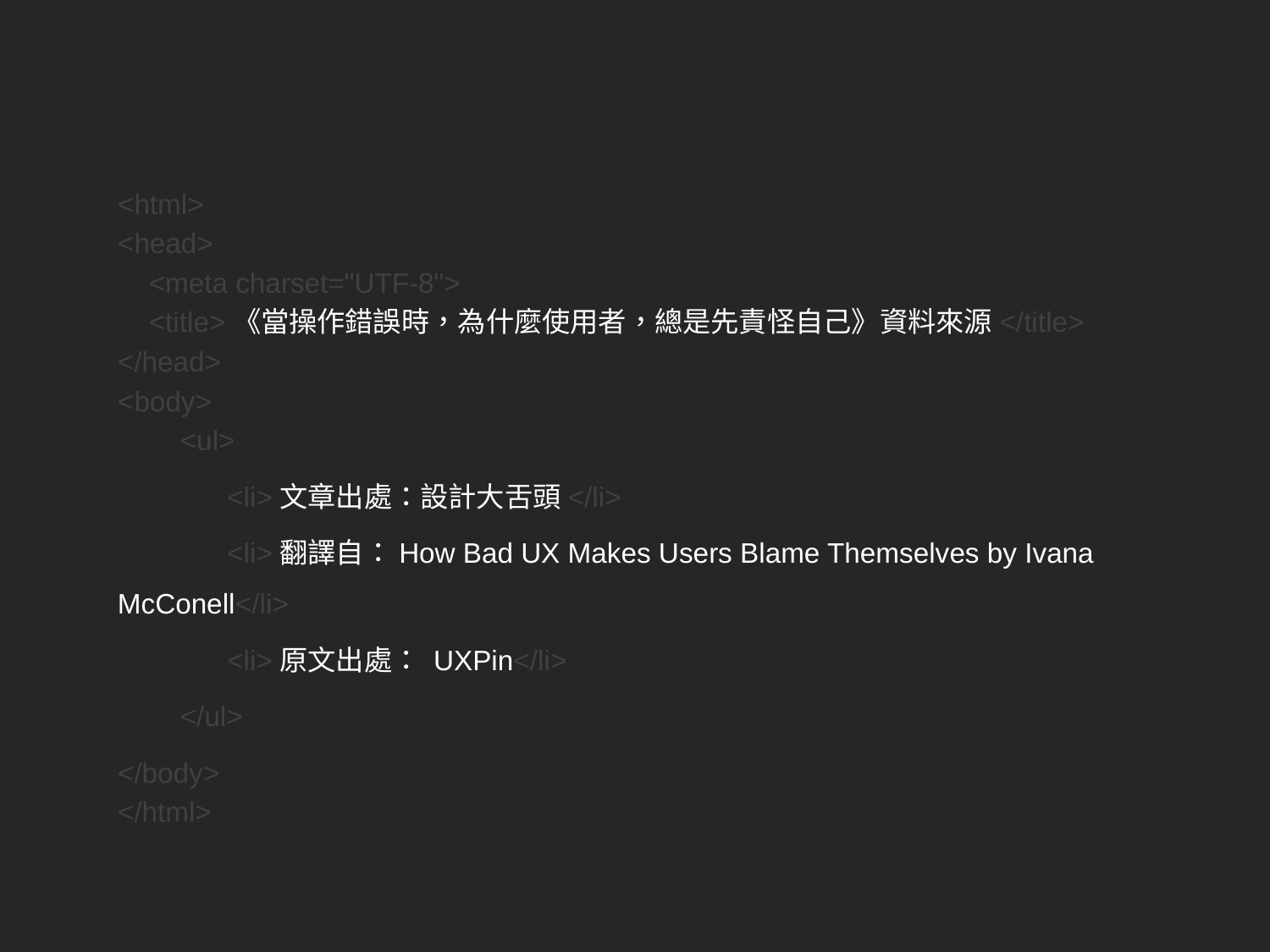

沒   有   Q   &   A

<html>
<head>
    <meta charset="UTF-8">
    <title>《當操作錯誤時，為什麼使用者，總是先責怪自己》資料來源</title>
</head>
<body>
        <ul>
              <li>文章出處：設計大舌頭</li>
              <li>翻譯自：How Bad UX Makes Users Blame Themselves by Ivana   McConell</li>
              <li>原文出處： UXPin</li>
        </ul>
</body>
</html>